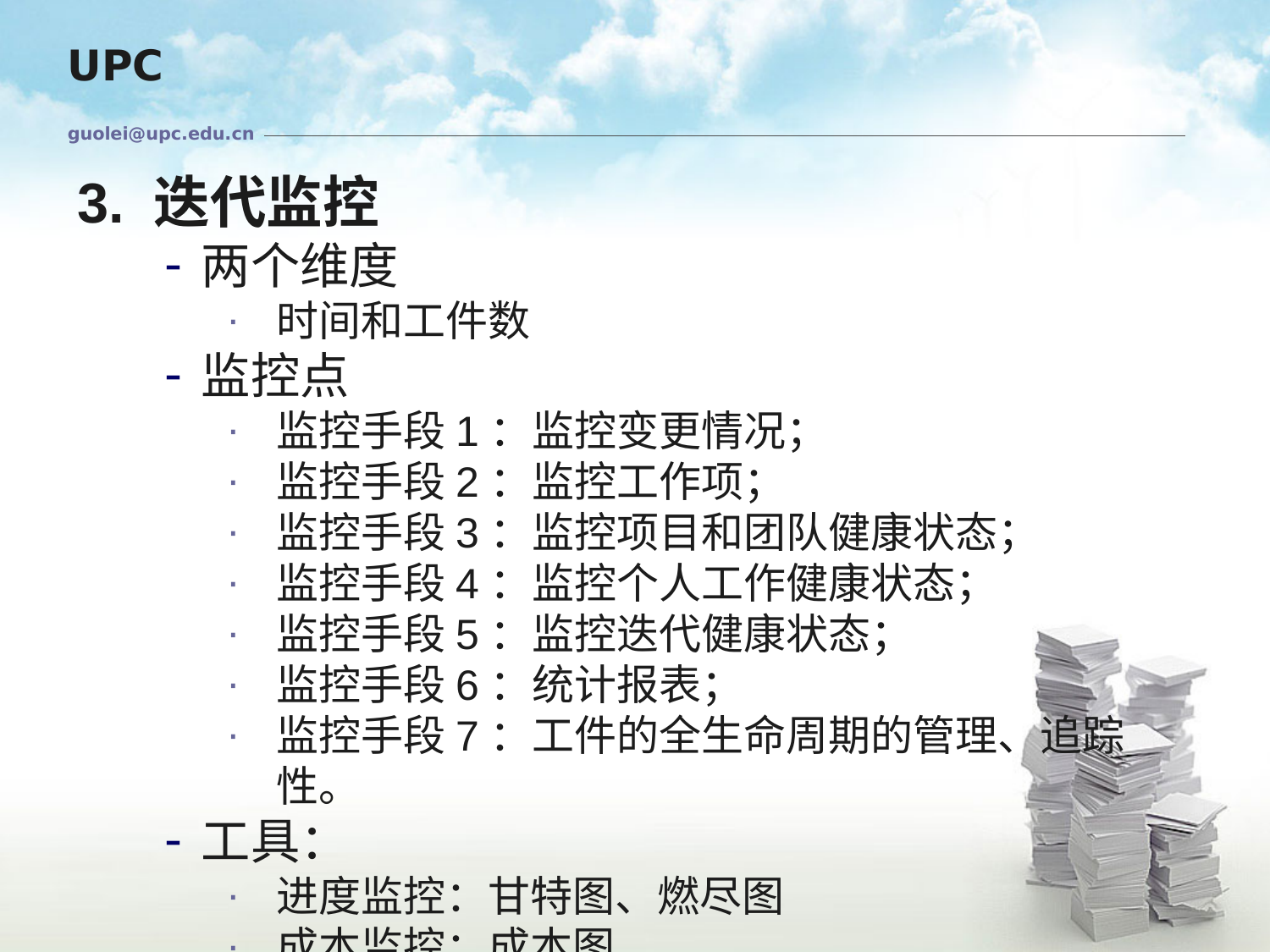

guolei@upc.edu.cn
3. 迭代监控
两个维度
时间和工件数
监控点
监控手段1：监控变更情况；
监控手段2：监控工作项；
监控手段3：监控项目和团队健康状态；
监控手段4：监控个人工作健康状态；
监控手段5：监控迭代健康状态；
监控手段6：统计报表；
监控手段7：工件的全生命周期的管理、追踪性。
工具：
进度监控：甘特图、燃尽图
成本监控：成本图